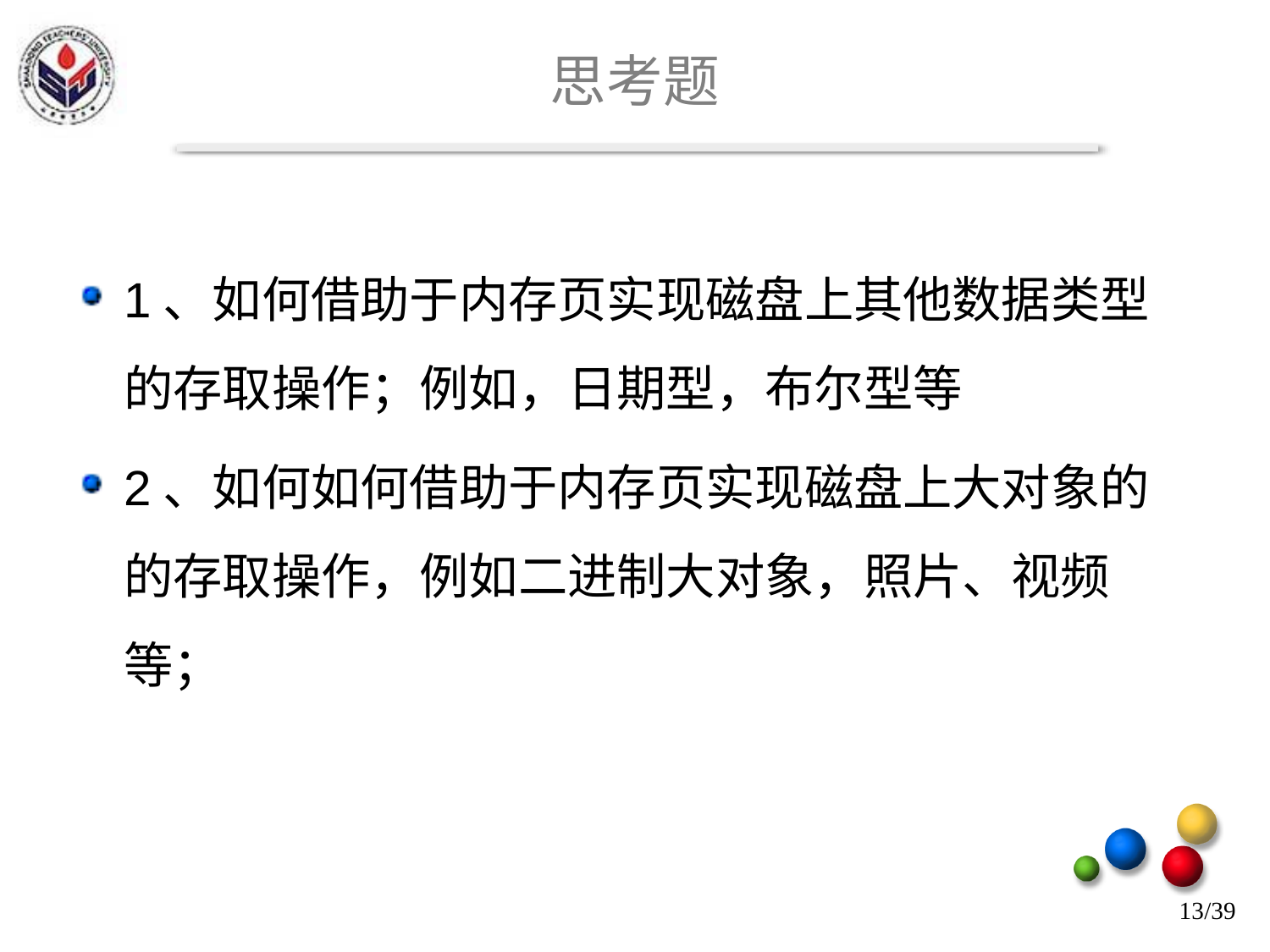

# 思考题
1、如何借助于内存页实现磁盘上其他数据类型的存取操作；例如，日期型，布尔型等
2、如何如何借助于内存页实现磁盘上大对象的的存取操作，例如二进制大对象，照片、视频等；

13/39